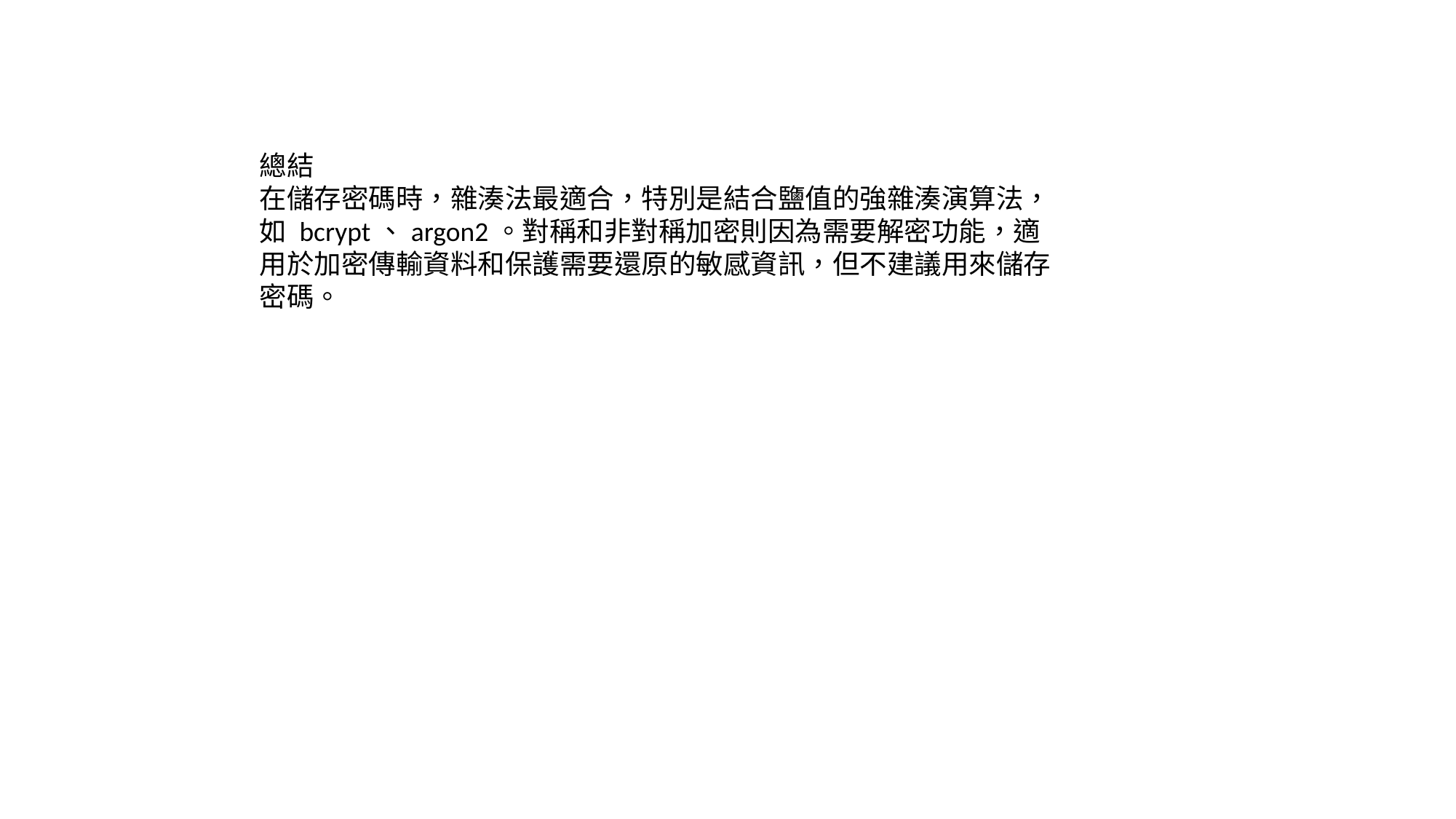

總結
在儲存密碼時，雜湊法最適合，特別是結合鹽值的強雜湊演算法，如 bcrypt、argon2。對稱和非對稱加密則因為需要解密功能，適用於加密傳輸資料和保護需要還原的敏感資訊，但不建議用來儲存密碼。